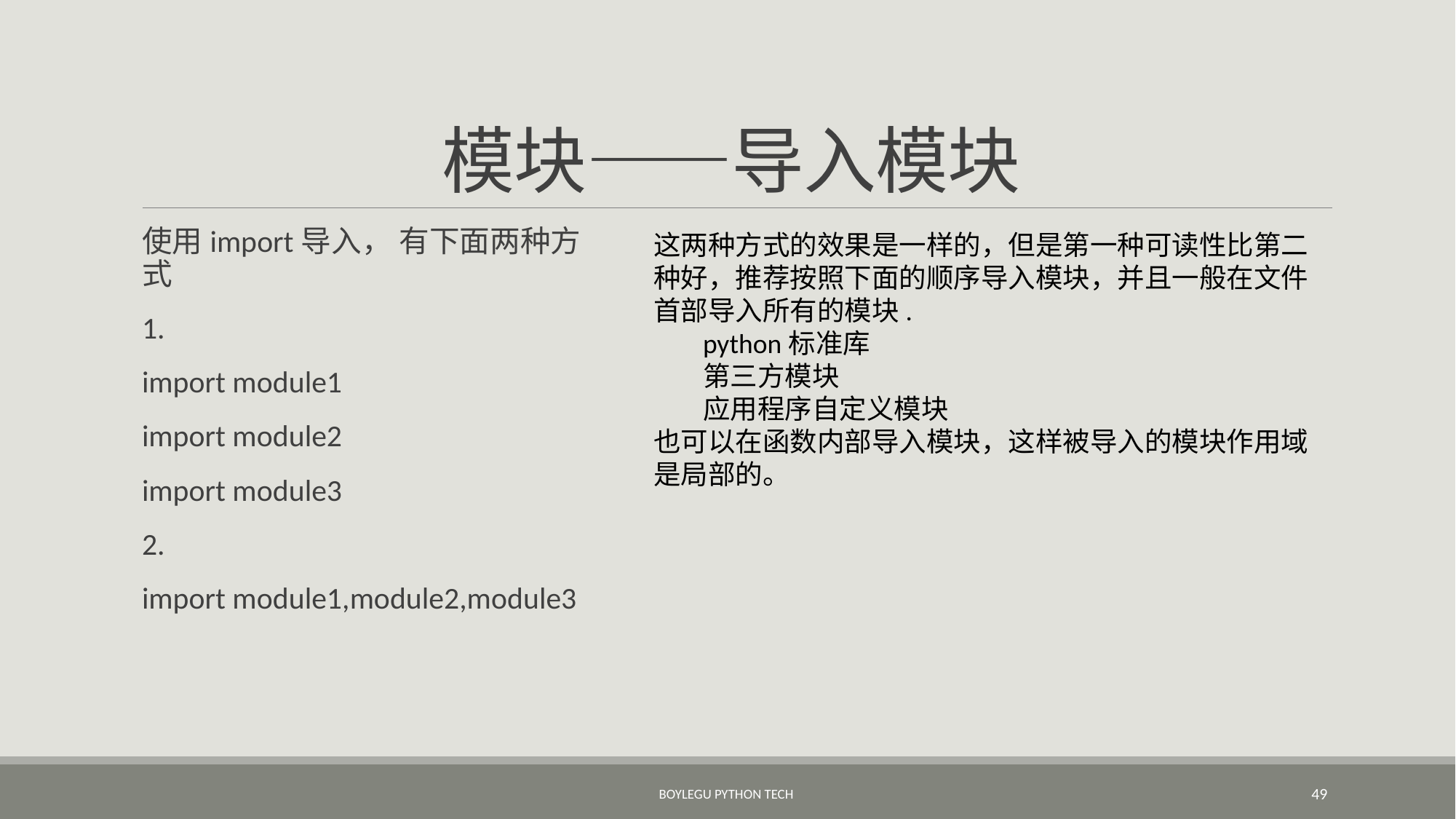

# 模块——导入模块
使用import导入， 有下面两种方式
1.
import module1
import module2
import module3
2.
import module1,module2,module3

这两种方式的效果是一样的，但是第一种可读性比第二种好，推荐按照下面的顺序导入模块，并且一般在文件首部导入所有的模块.
        python标准库
       第三方模块
       应用程序自定义模块
也可以在函数内部导入模块，这样被导入的模块作用域是局部的。
BoyleGu Python Tech
49